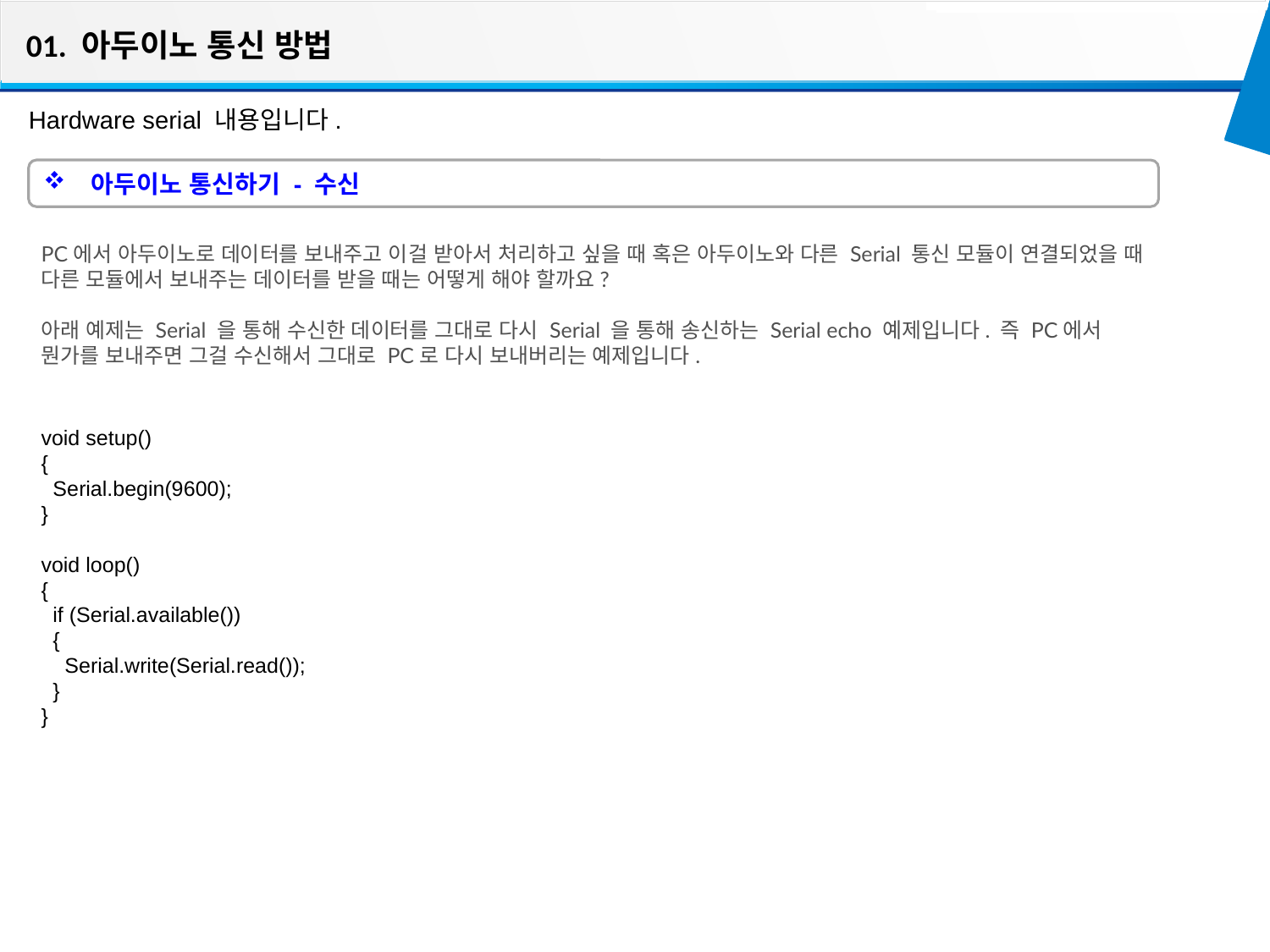

01. 아두이노 통신 방법

Hardware serial 내용입니다.
아두이노 통신하기 - 수신
PC에서 아두이노로 데이터를 보내주고 이걸 받아서 처리하고 싶을 때 혹은 아두이노와 다른 Serial 통신 모듈이 연결되었을 때 다른 모듈에서 보내주는 데이터를 받을 때는 어떻게 해야 할까요?

아래 예제는 Serial 을 통해 수신한 데이터를 그대로 다시 Serial 을 통해 송신하는 Serial echo 예제입니다. 즉 PC에서 뭔가를 보내주면 그걸 수신해서 그대로 PC로 다시 보내버리는 예제입니다.
void setup()
{
  Serial.begin(9600);
}

void loop()
{
  if (Serial.available())
  {
    Serial.write(Serial.read());
  }
}